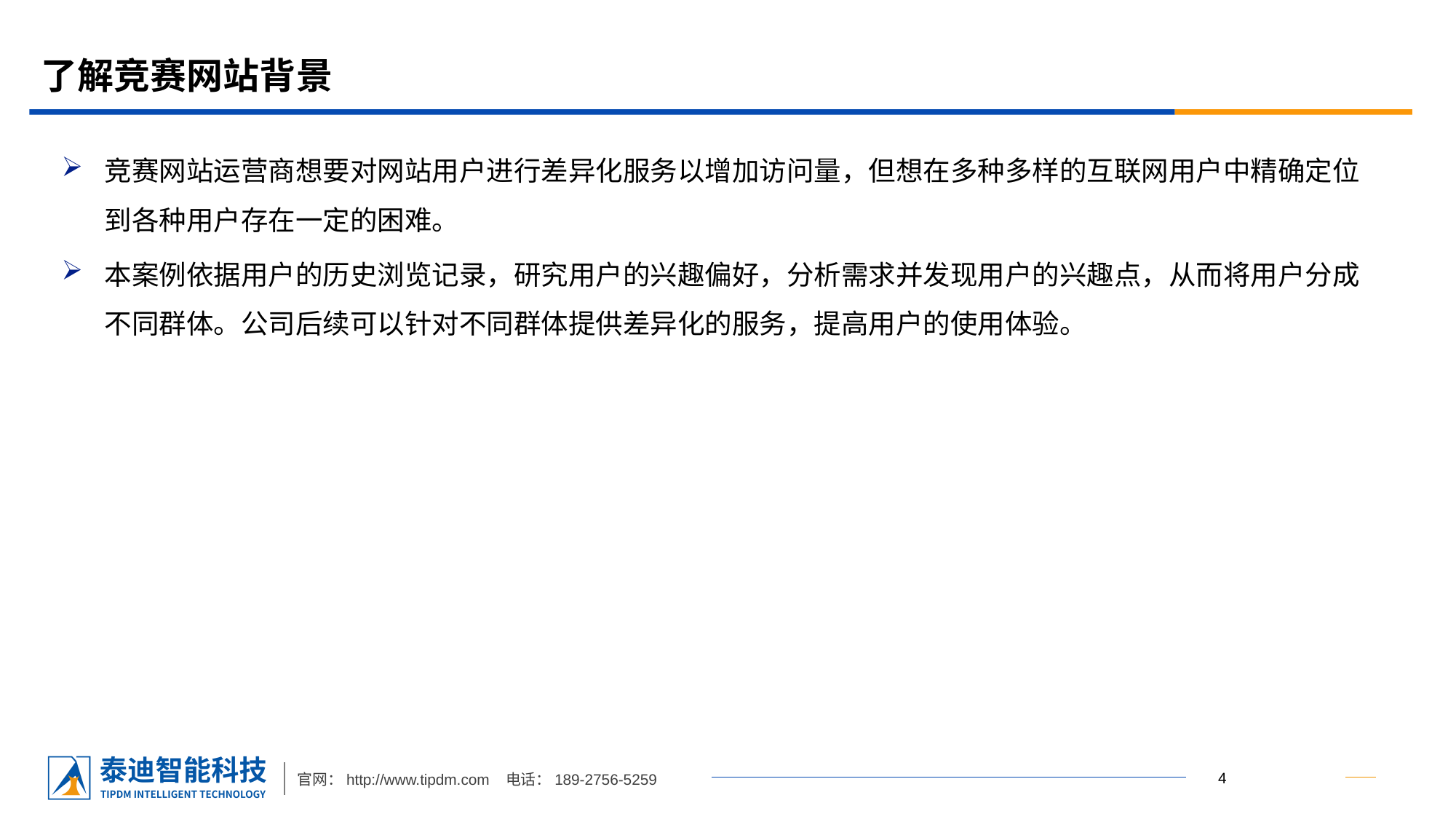

# 了解竞赛网站背景
竞赛网站运营商想要对网站用户进行差异化服务以增加访问量，但想在多种多样的互联网用户中精确定位到各种用户存在一定的困难。
本案例依据用户的历史浏览记录，研究用户的兴趣偏好，分析需求并发现用户的兴趣点，从而将用户分成不同群体。公司后续可以针对不同群体提供差异化的服务，提高用户的使用体验。